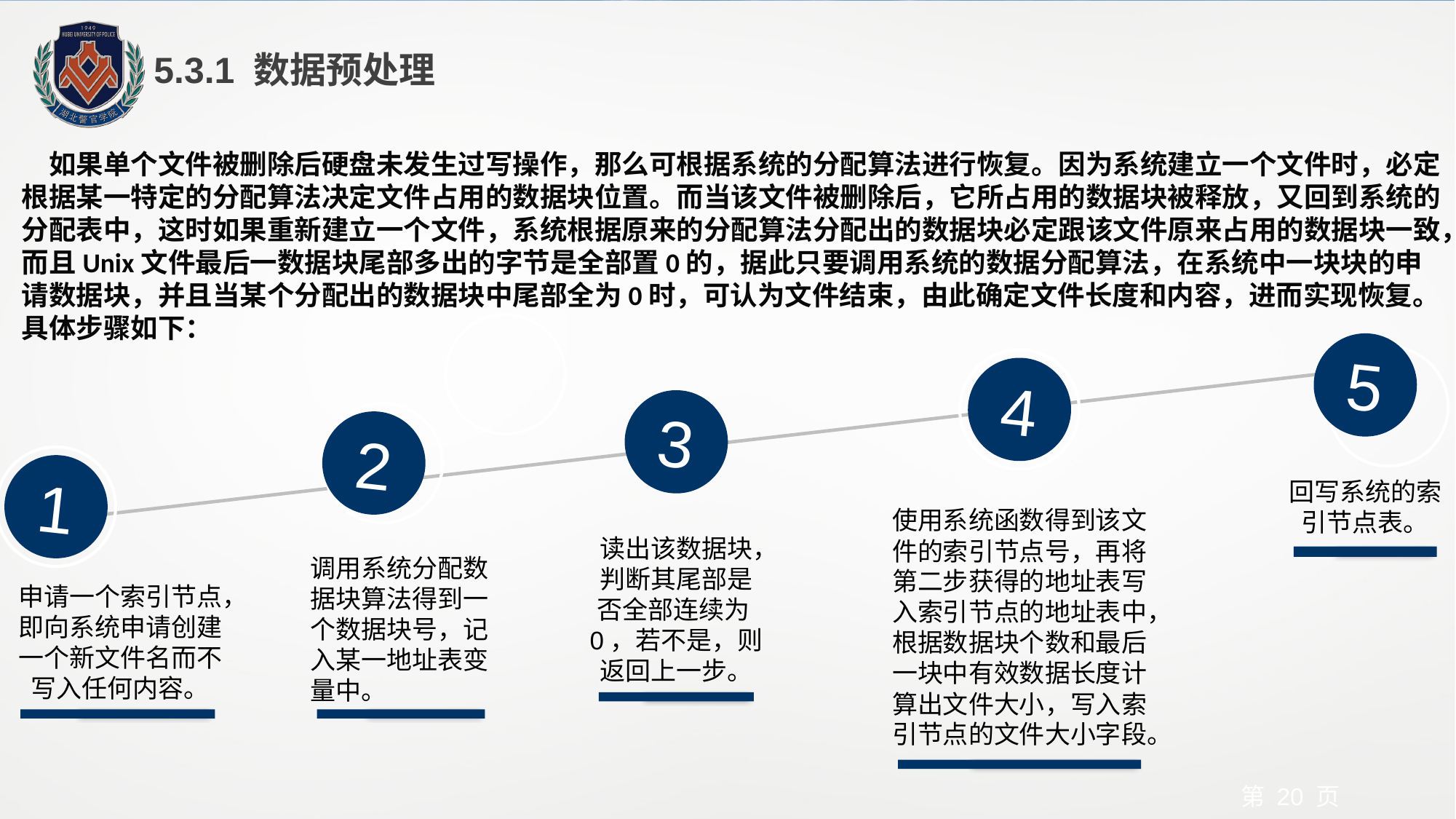

5.3.1 数据预处理
　如果单个文件被删除后硬盘未发生过写操作，那么可根据系统的分配算法进行恢复。因为系统建立一个文件时，必定根据某一特定的分配算法决定文件占用的数据块位置。而当该文件被删除后，它所占用的数据块被释放，又回到系统的分配表中，这时如果重新建立一个文件，系统根据原来的分配算法分配出的数据块必定跟该文件原来占用的数据块一致，而且Unix文件最后一数据块尾部多出的字节是全部置0的，据此只要调用系统的数据分配算法，在系统中一块块的申请数据块，并且当某个分配出的数据块中尾部全为0时，可认为文件结束，由此确定文件长度和内容，进而实现恢复。具体步骤如下：

3
5

4

2

1
回写系统的索引节点表。

使用系统函数得到该文件的索引节点号，再将第二步获得的地址表写入索引节点的地址表中，根据数据块个数和最后一块中有效数据长度计算出文件大小，写入索引节点的文件大小字段。

读出该数据块，判断其尾部是否全部连续为0，若不是，则返回上一步。

调用系统分配数据块算法得到一个数据块号，记入某一地址表变量中。

申请一个索引节点，即向系统申请创建一个新文件名而不写入任何内容。